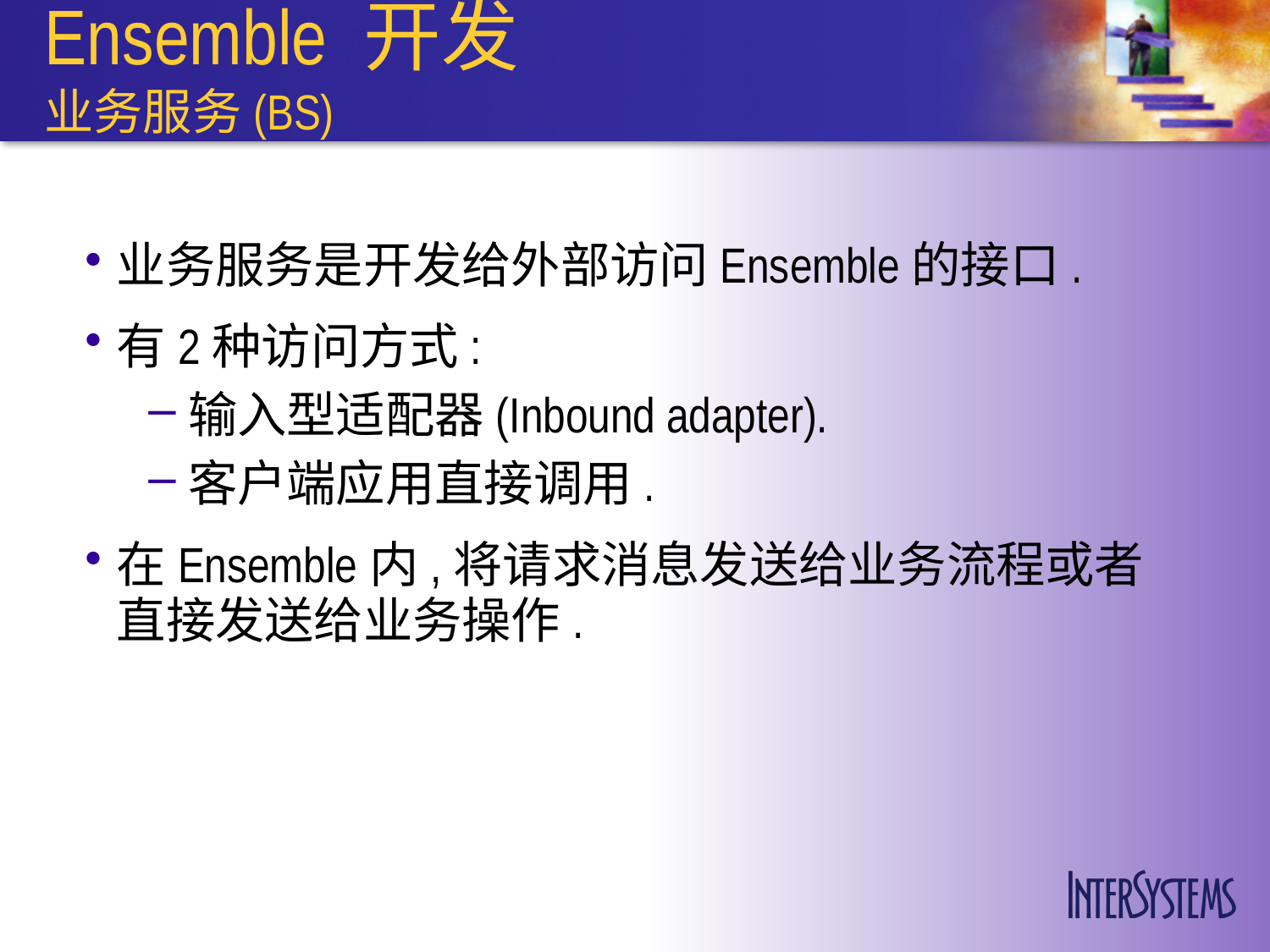

# Ensemble 开发 业务服务(BS)
业务服务是开发给外部访问Ensemble的接口.
有2种访问方式:
输入型适配器(Inbound adapter).
客户端应用直接调用.
在Ensemble内,将请求消息发送给业务流程或者直接发送给业务操作.